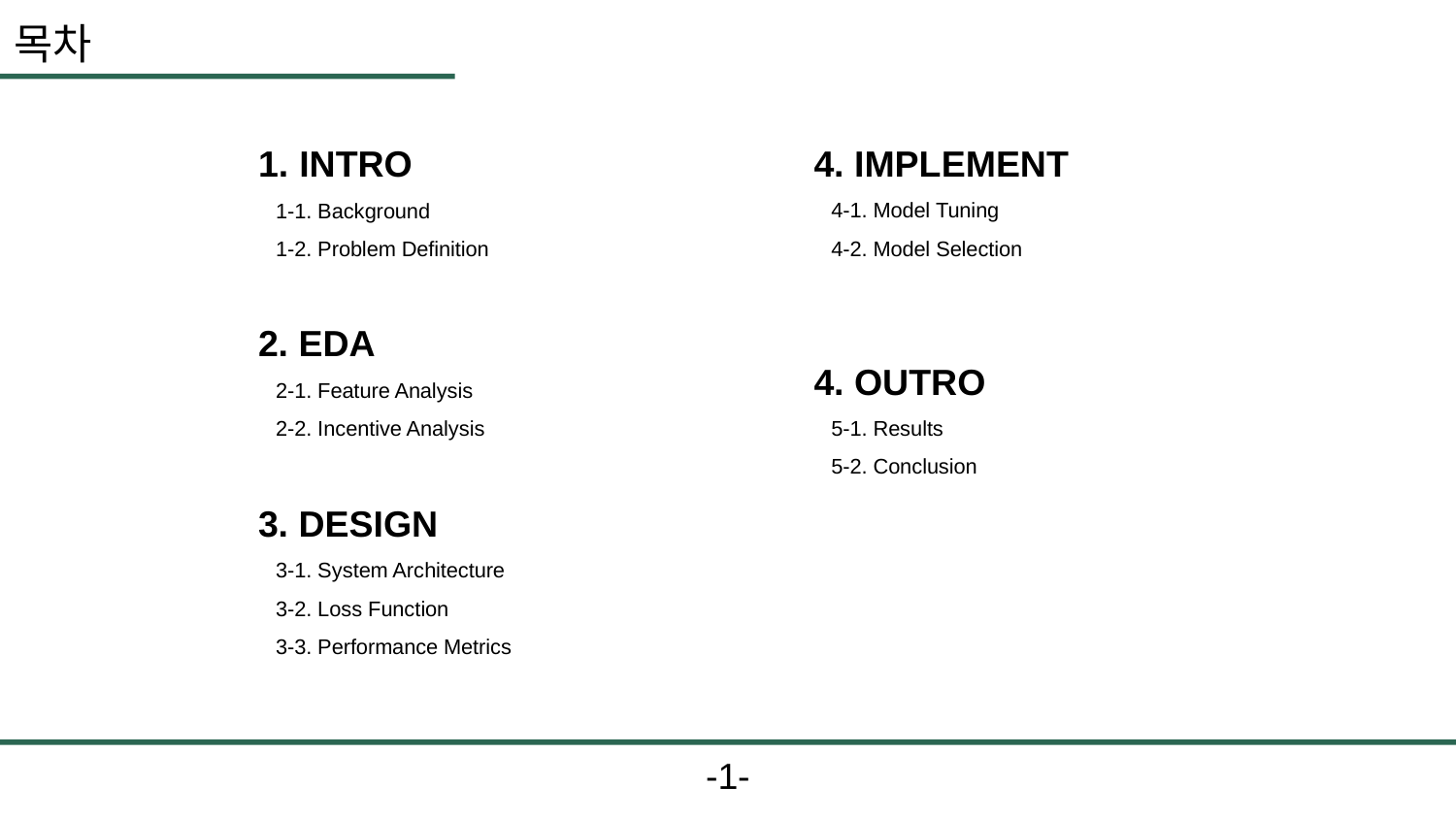

목차

INTRO
   1-1. Background
   1-2. Problem Definition

2. EDA
   2-1. Feature Analysis
   2-2. Incentive Analysis

3. DESIGN
   3-1. System Architecture
   3-2. Loss Function
   3-3. Performance Metrics
4. IMPLEMENT
   4-1. Model Tuning
   4-2. Model Selection

4. OUTRO
   5-1. Results
   5-2. Conclusion

-1-